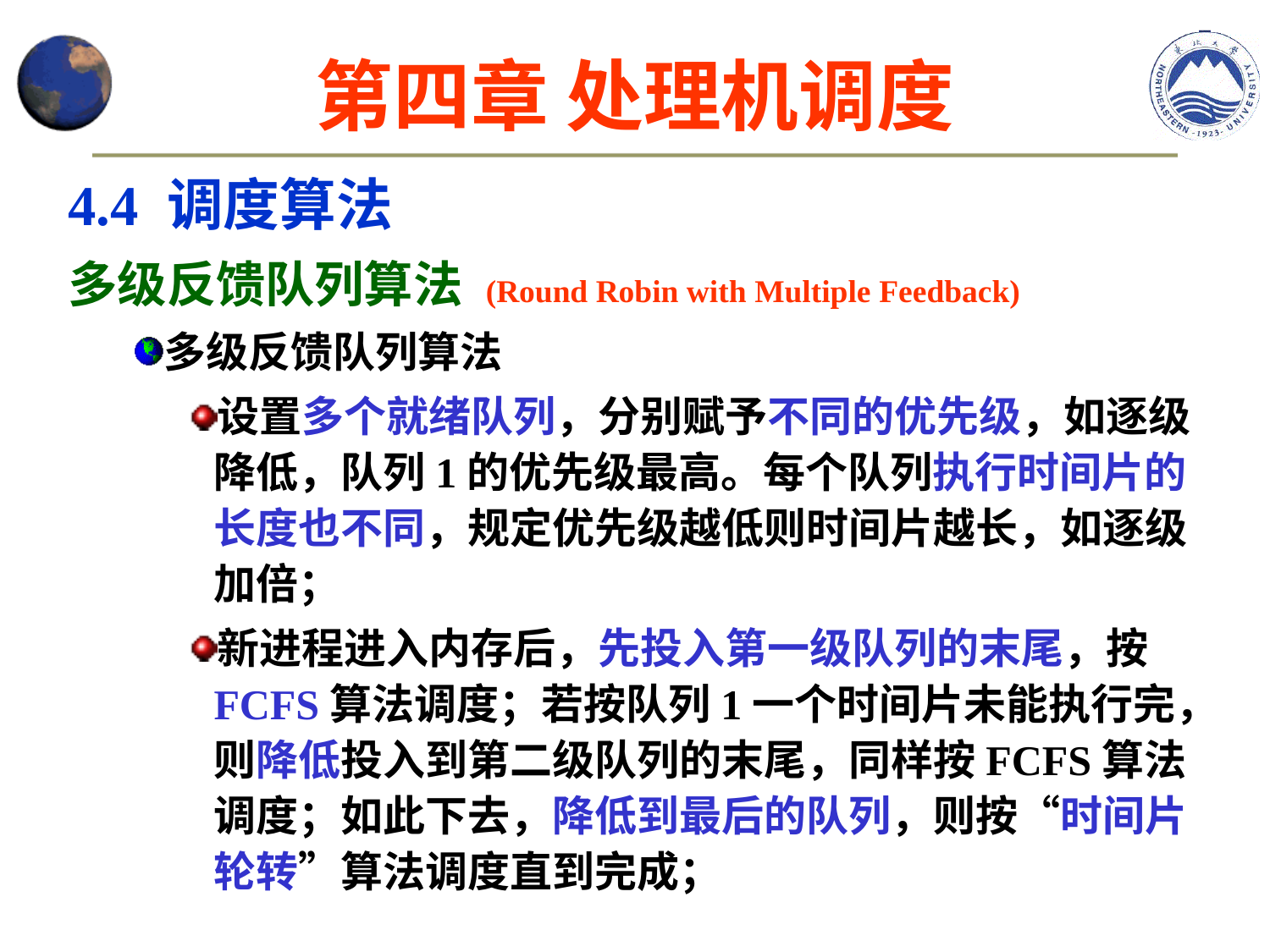

# 第四章 处理机调度
4.4 调度算法
多级反馈队列算法 (Round Robin with Multiple Feedback)
多级反馈队列算法
设置多个就绪队列，分别赋予不同的优先级，如逐级降低，队列1的优先级最高。每个队列执行时间片的长度也不同，规定优先级越低则时间片越长，如逐级加倍；
新进程进入内存后，先投入第一级队列的末尾，按FCFS算法调度；若按队列1一个时间片未能执行完，则降低投入到第二级队列的末尾，同样按FCFS算法调度；如此下去，降低到最后的队列，则按“时间片轮转”算法调度直到完成；